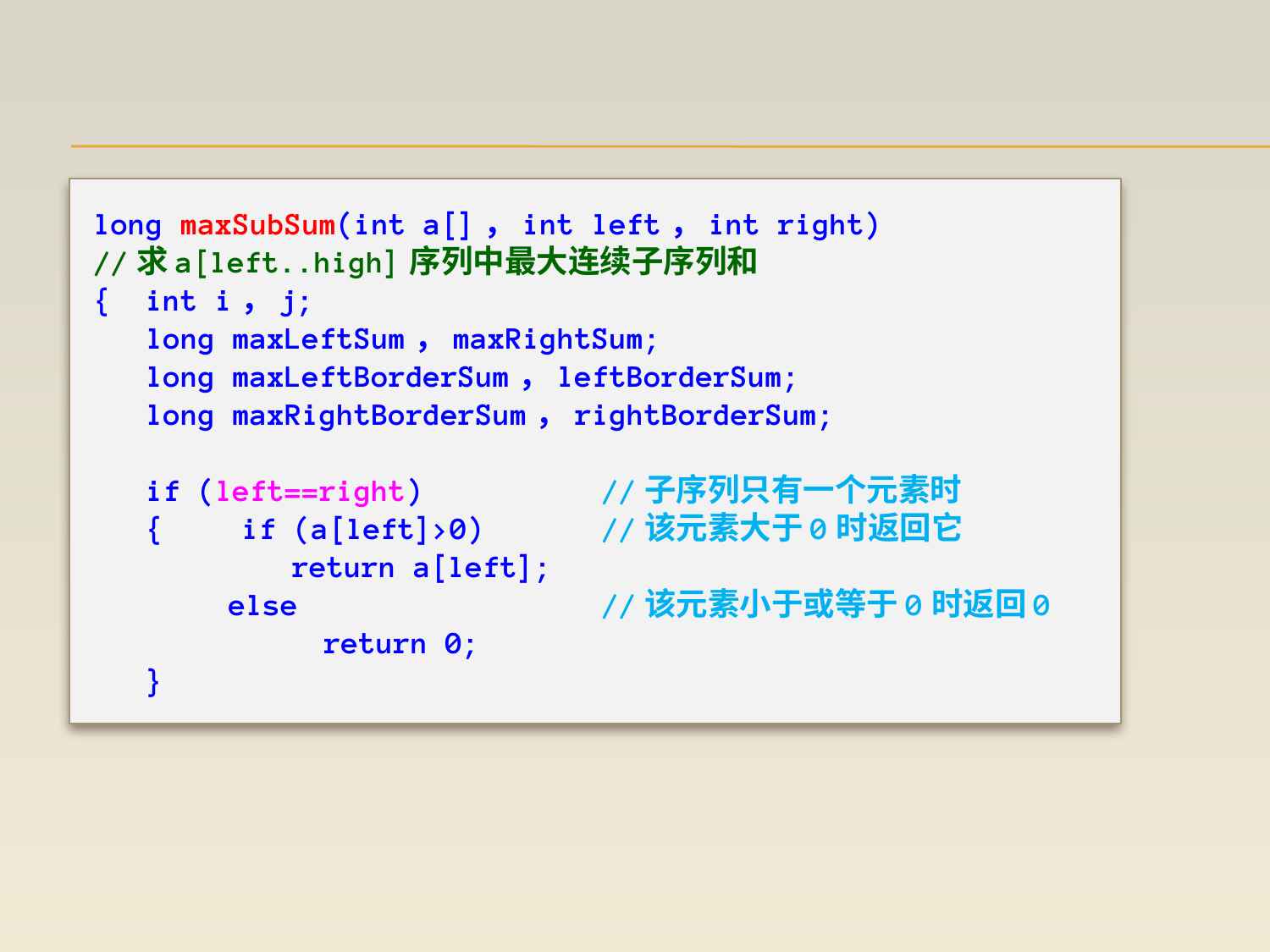

long maxSubSum(int a[]，int left，int right)
//求a[left..high]序列中最大连续子序列和
{  int i，j;
   long maxLeftSum，maxRightSum;
   long maxLeftBorderSum，leftBorderSum;
   long maxRightBorderSum，rightBorderSum;
   if (left==right)		//子序列只有一个元素时
   {　　if (a[left]>0) 	//该元素大于0时返回它
　　　　　　return a[left];
　　　　else			//该元素小于或等于0时返回0
　　　　　　　return 0;
   }